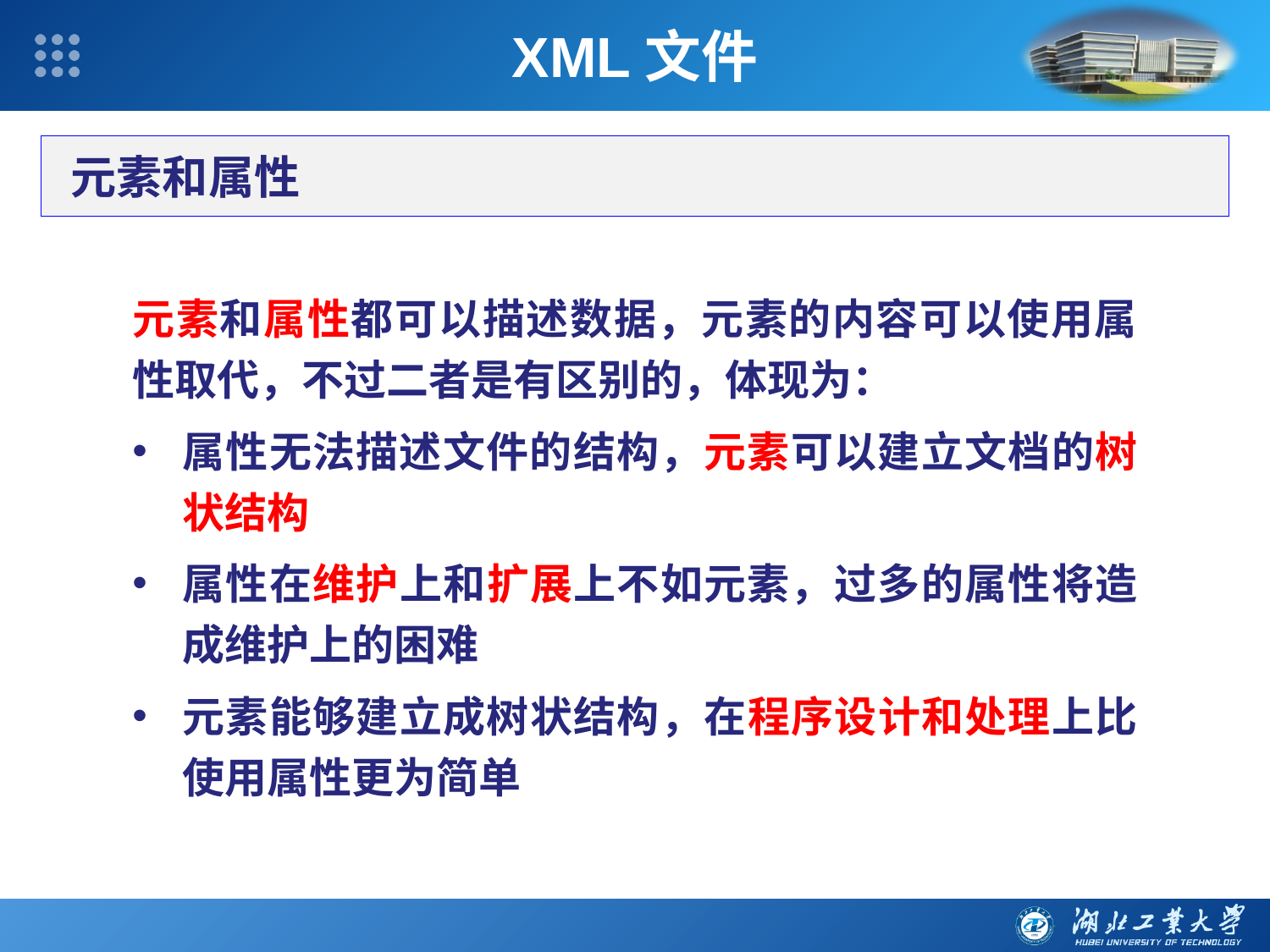

XML文件

元素和属性
元素和属性都可以描述数据，元素的内容可以使用属性取代，不过二者是有区别的，体现为：
属性无法描述文件的结构，元素可以建立文档的树状结构
属性在维护上和扩展上不如元素，过多的属性将造成维护上的困难
元素能够建立成树状结构，在程序设计和处理上比使用属性更为简单